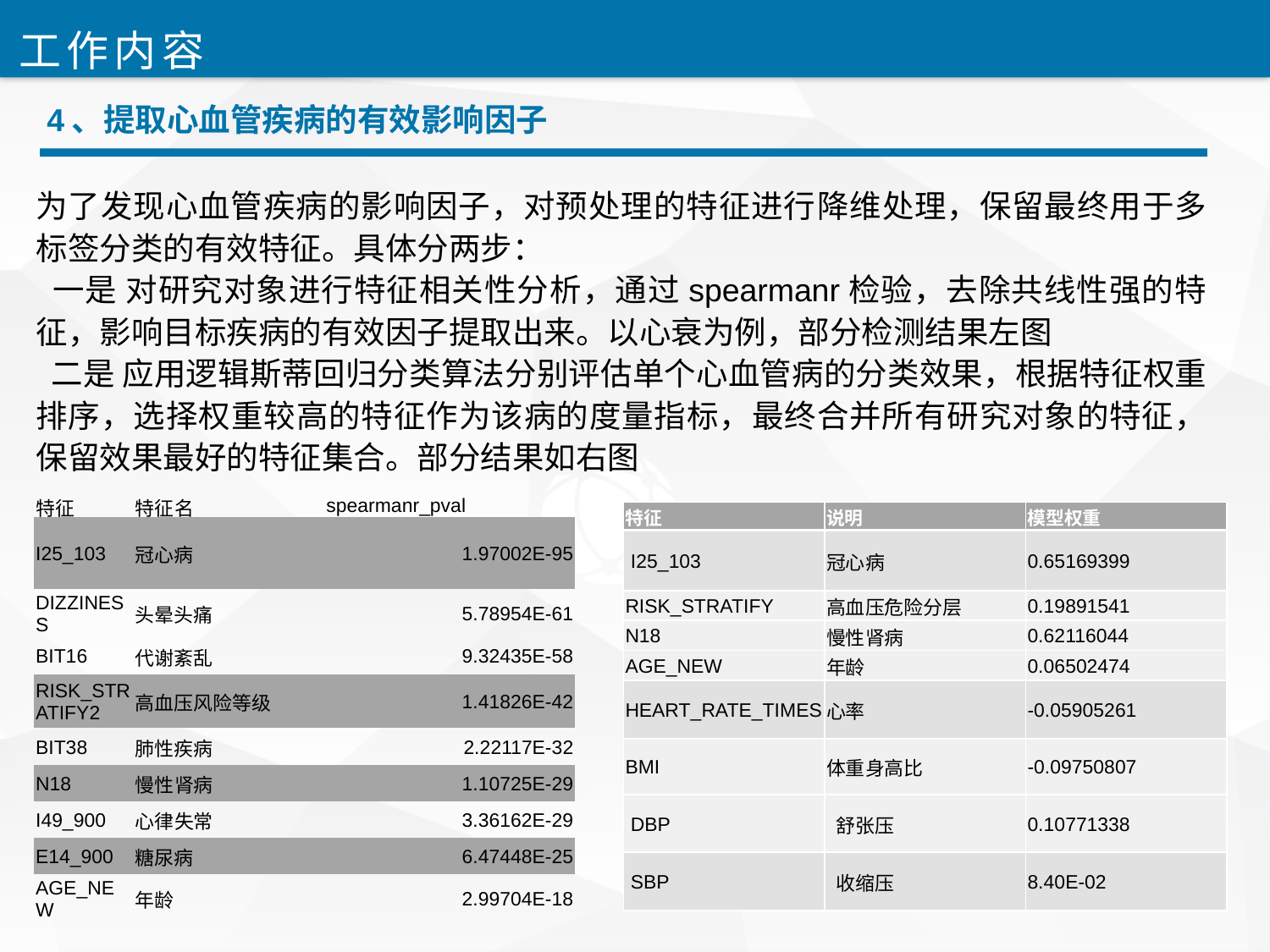

工作内容
 4、提取心血管疾病的有效影响因子

为了发现心血管疾病的影响因子，对预处理的特征进行降维处理，保留最终用于多标签分类的有效特征。具体分两步：
 一是 对研究对象进行特征相关性分析，通过spearmanr检验，去除共线性强的特征，影响目标疾病的有效因子提取出来。以心衰为例，部分检测结果左图
 二是 应用逻辑斯蒂回归分类算法分别评估单个心血管病的分类效果，根据特征权重排序，选择权重较高的特征作为该病的度量指标，最终合并所有研究对象的特征，保留效果最好的特征集合。部分结果如右图

| 特征 | 特征名 | spearmanr\_pval |
| --- | --- | --- |
| I25\_103 | 冠心病 | 1.97002E-95 |
| DIZZINESS | 头晕头痛 | 5.78954E-61 |
| BIT16 | 代谢紊乱 | 9.32435E-58 |
| RISK\_STRATIFY2 | 高血压风险等级 | 1.41826E-42 |
| BIT38 | 肺性疾病 | 2.22117E-32 |
| N18 | 慢性肾病 | 1.10725E-29 |
| I49\_900 | 心律失常 | 3.36162E-29 |
| E14\_900 | 糖尿病 | 6.47448E-25 |
| AGE\_NEW | 年龄 | 2.99704E-18 |
| 特征 | 说明 | 模型权重 |
| --- | --- | --- |
| I25\_103 | 冠心病 | 0.65169399 |
| RISK\_STRATIFY | 高血压危险分层 | 0.19891541 |
| N18 | 慢性肾病 | 0.62116044 |
| AGE\_NEW | 年龄 | 0.06502474 |
| HEART\_RATE\_TIMES | 心率 | -0.05905261 |
| BMI | 体重身高比 | -0.09750807 |
| DBP | 舒张压 | 0.10771338 |
| SBP | 收缩压 | 8.40E-02 |